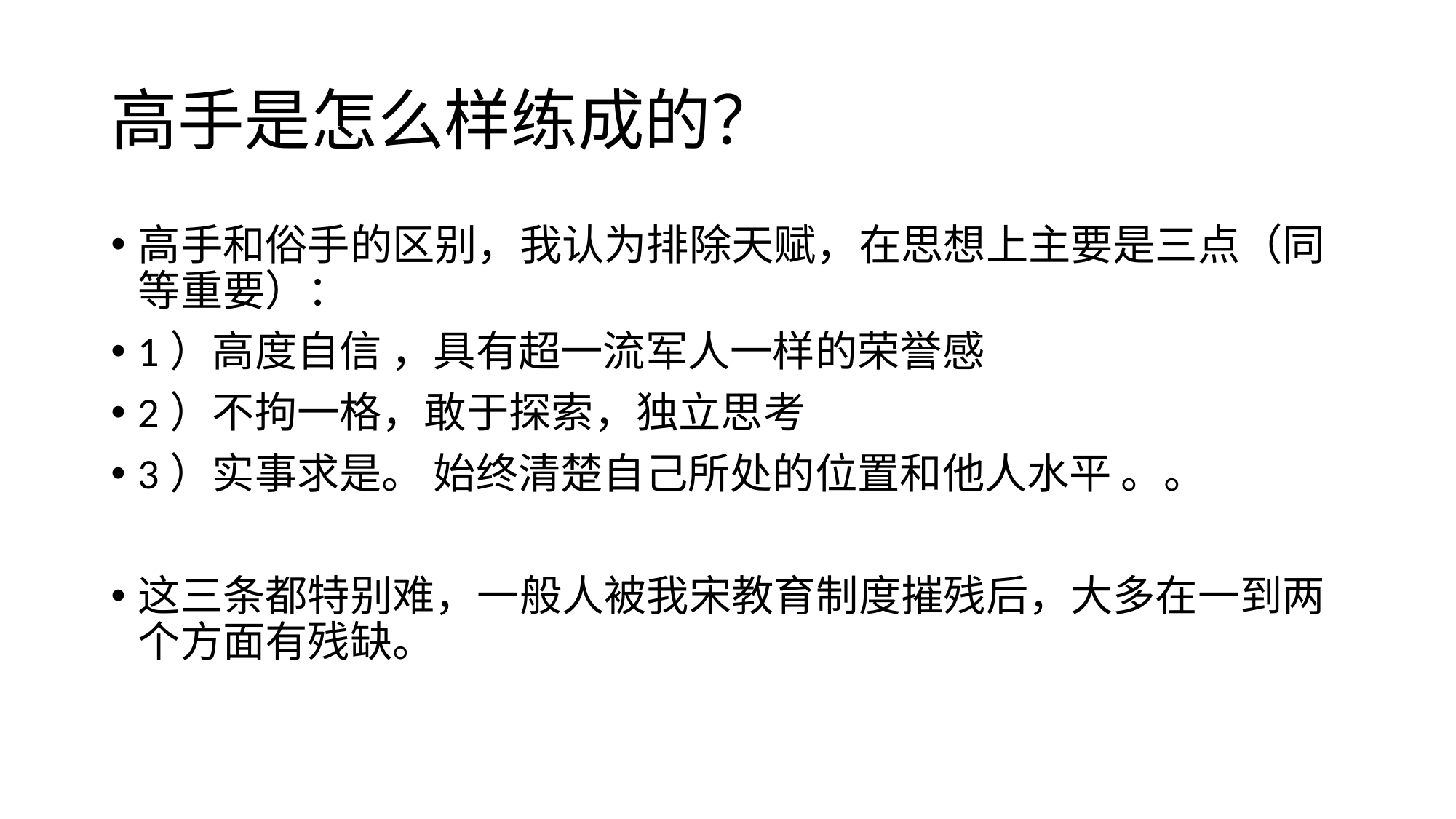

# 高手是怎么样练成的？
高手和俗手的区别，我认为排除天赋，在思想上主要是三点（同等重要）：
1）高度自信 ，具有超一流军人一样的荣誉感
2）不拘一格，敢于探索，独立思考
3）实事求是。 始终清楚自己所处的位置和他人水平 。。

这三条都特别难，一般人被我宋教育制度摧残后，大多在一到两个方面有残缺。